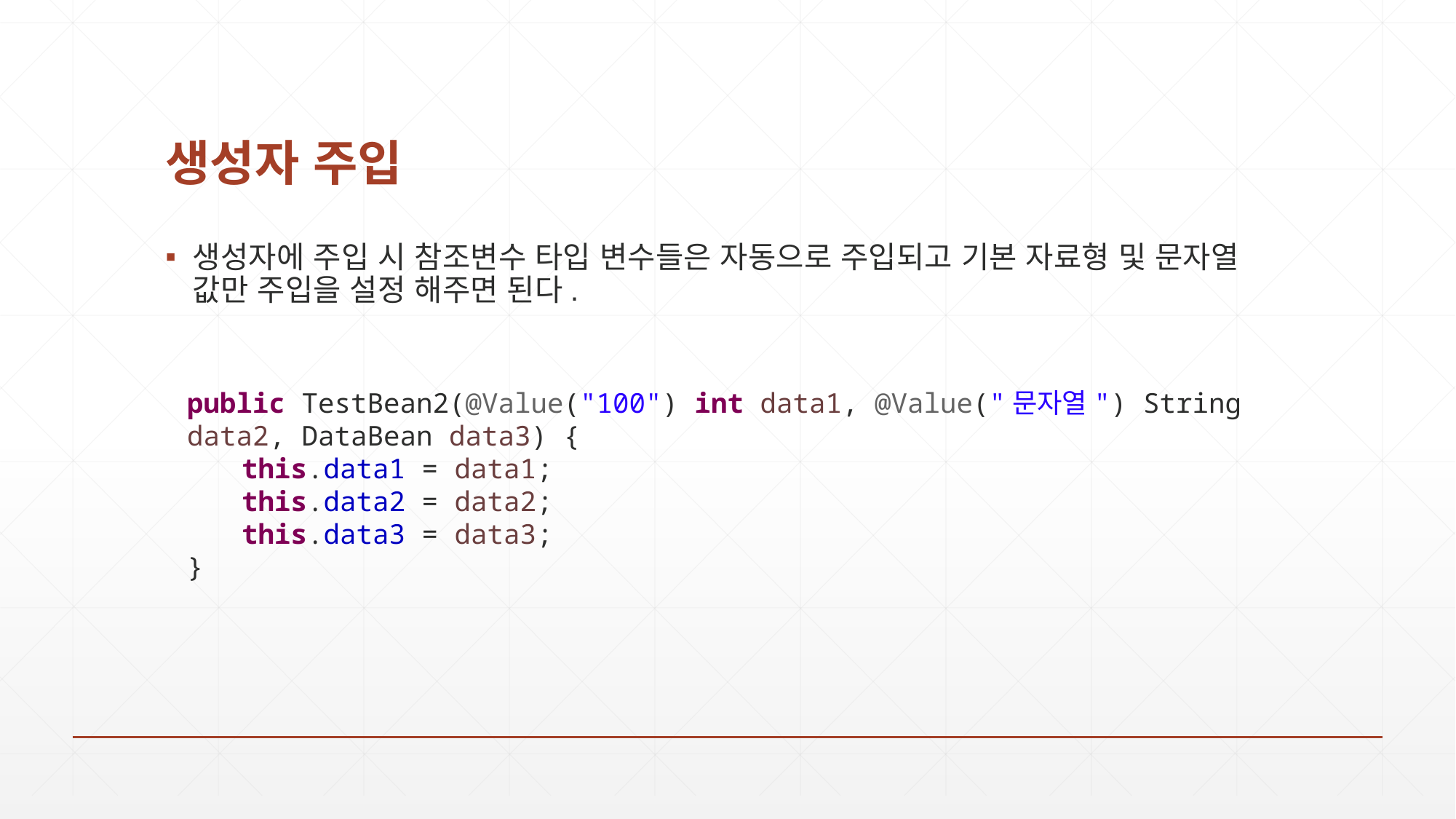

# 생성자 주입
생성자에 주입 시 참조변수 타입 변수들은 자동으로 주입되고 기본 자료형 및 문자열 값만 주입을 설정 해주면 된다.
public TestBean2(@Value("100") int data1, @Value("문자열") String data2, DataBean data3) {
this.data1 = data1;
this.data2 = data2;
this.data3 = data3;
}